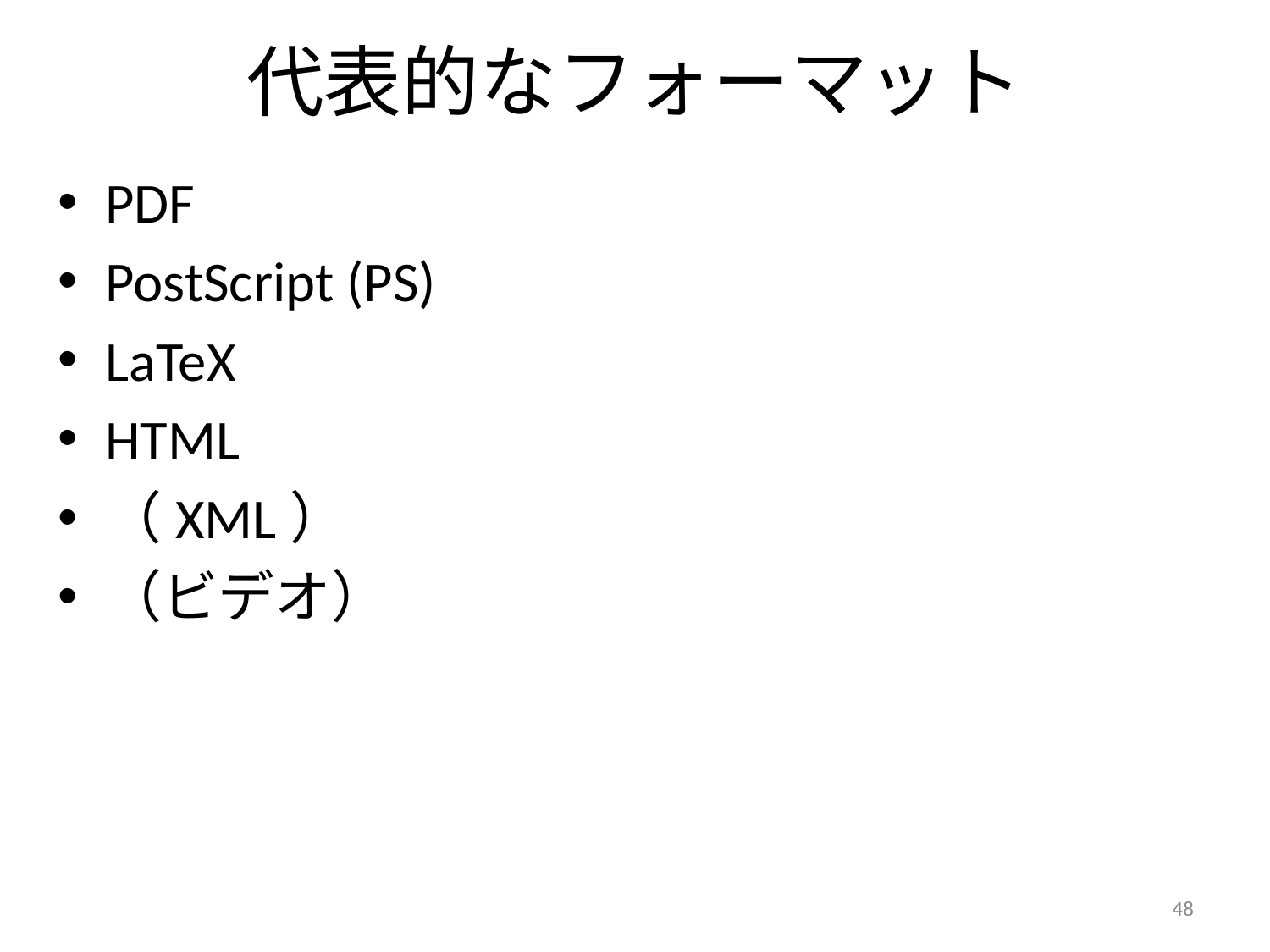

# 代表的なフォーマット
PDF
PostScript (PS)
LaTeX
HTML
（XML）
（ビデオ）
48